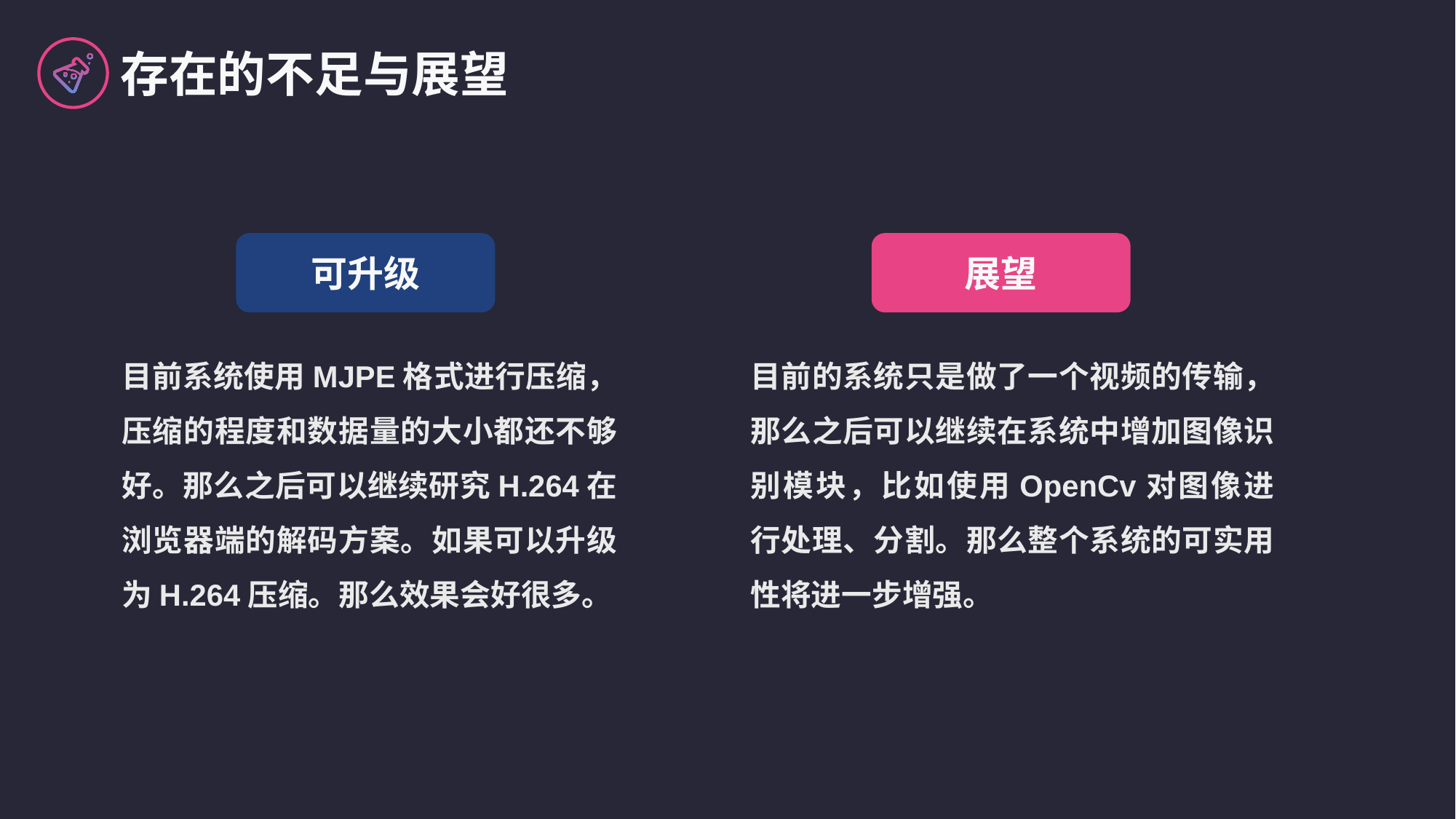

存在的不足与展望
可升级
展望
目前系统使用MJPE格式进行压缩，压缩的程度和数据量的大小都还不够好。那么之后可以继续研究H.264在浏览器端的解码方案。如果可以升级为H.264压缩。那么效果会好很多。
目前的系统只是做了一个视频的传输，那么之后可以继续在系统中增加图像识别模块，比如使用OpenCv对图像进行处理、分割。那么整个系统的可实用性将进一步增强。